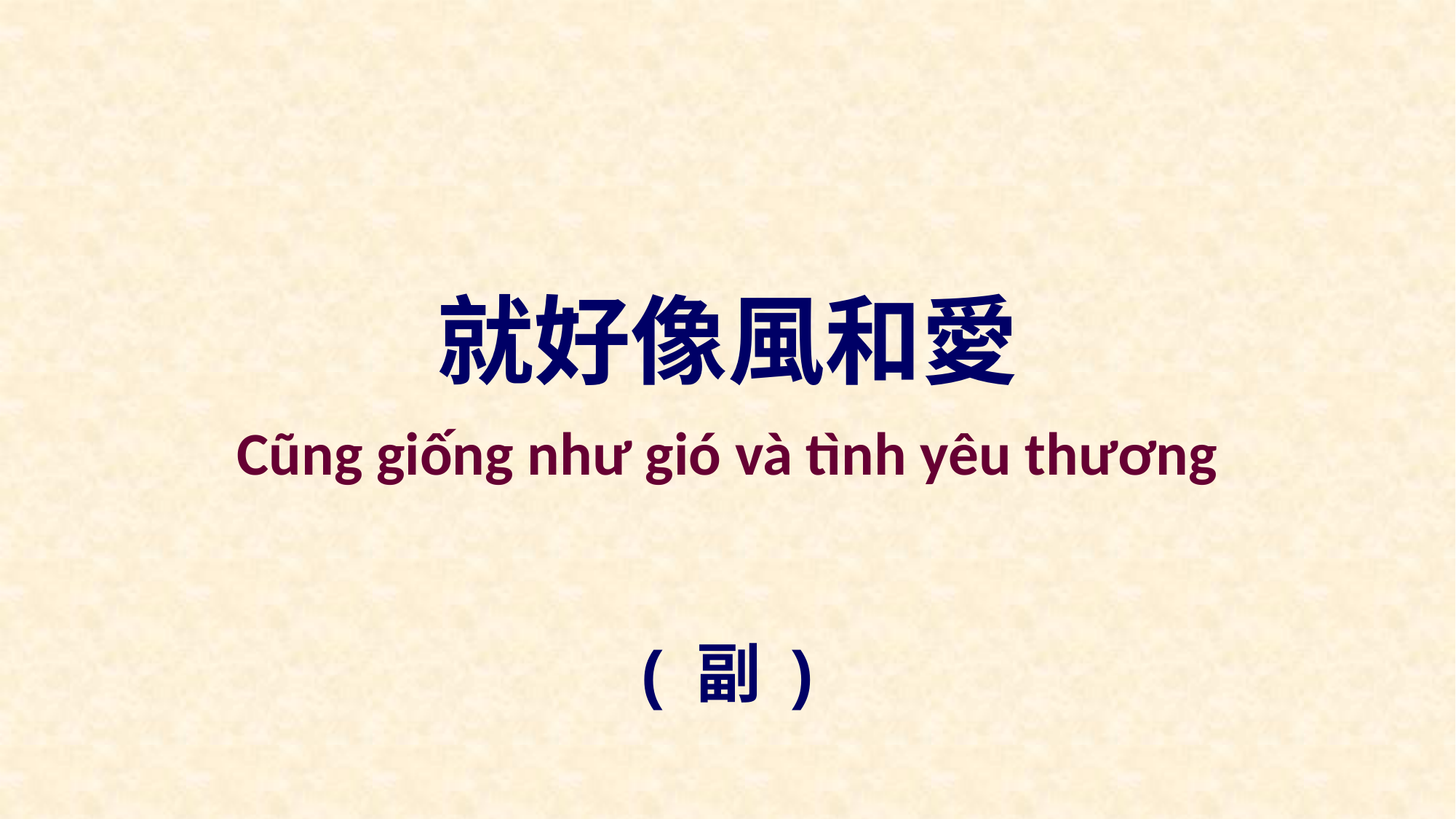

就好像風和愛
Cũng giống như gió và tình yêu thương
( 副 )